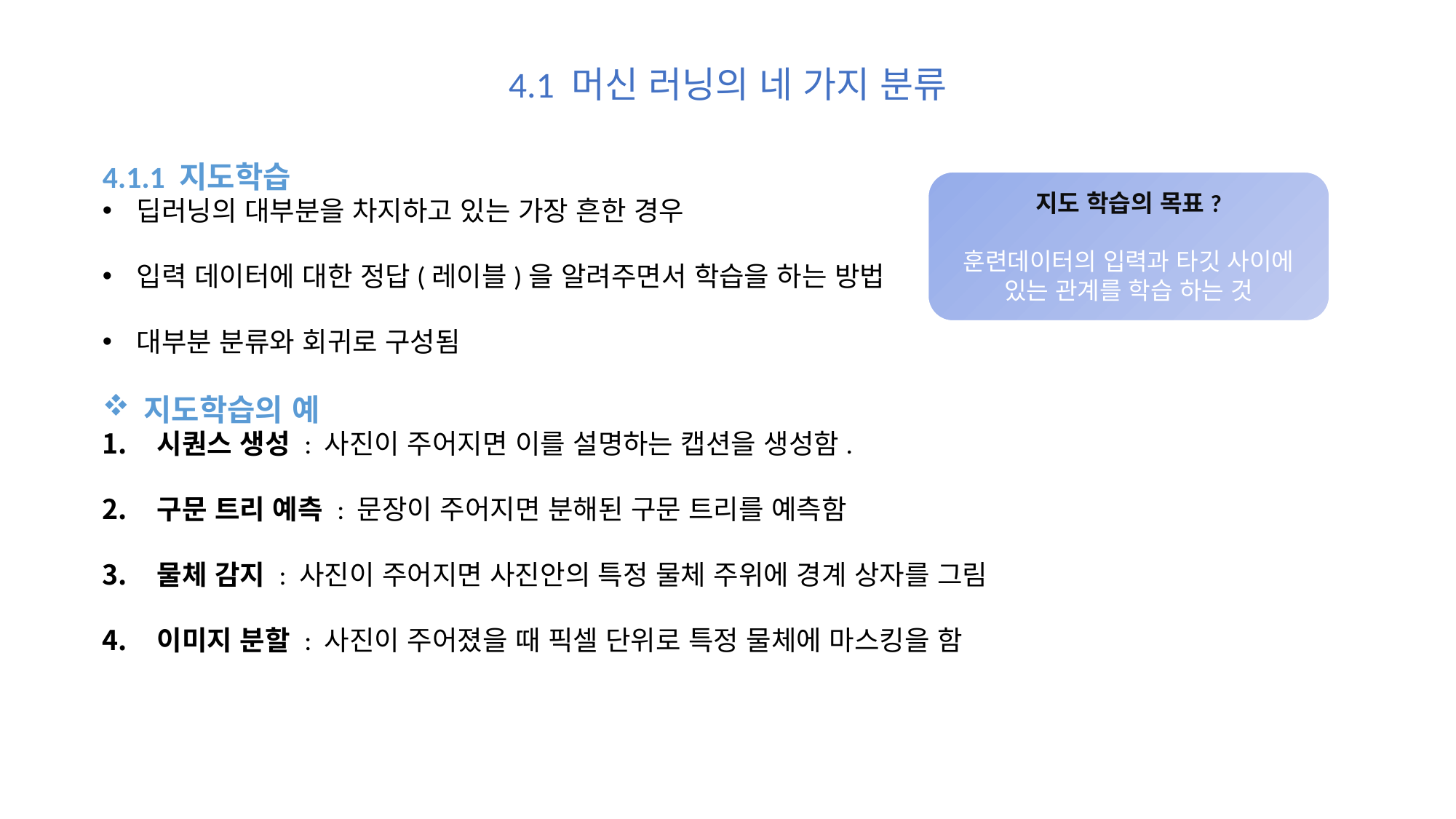

4.1 머신 러닝의 네 가지 분류
4.1.1 지도학습
딥러닝의 대부분을 차지하고 있는 가장 흔한 경우

입력 데이터에 대한 정답(레이블)을 알려주면서 학습을 하는 방법

대부분 분류와 회귀로 구성됨

지도학습의 예
시퀀스 생성 : 사진이 주어지면 이를 설명하는 캡션을 생성함.

구문 트리 예측 : 문장이 주어지면 분해된 구문 트리를 예측함

물체 감지 : 사진이 주어지면 사진안의 특정 물체 주위에 경계 상자를 그림

이미지 분할 : 사진이 주어졌을 때 픽셀 단위로 특정 물체에 마스킹을 함
지도 학습의 목표?

훈련데이터의 입력과 타깃 사이에 있는 관계를 학습 하는 것